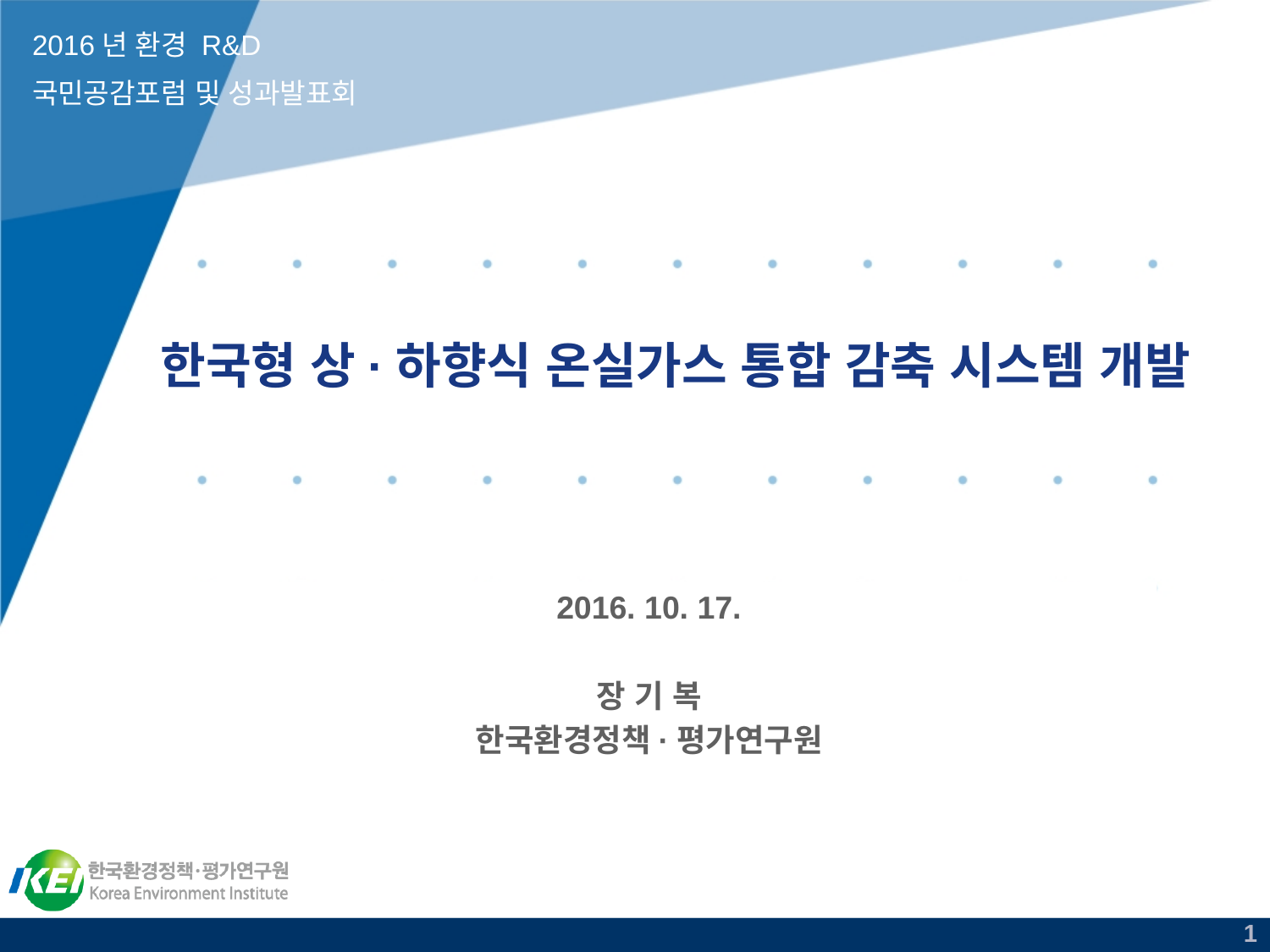

2016년 환경 R&D
국민공감포럼 및 성과발표회
# 한국형 상·하향식 온실가스 통합 감축 시스템 개발
2016. 10. 17.

장 기 복
한국환경정책·평가연구원
1